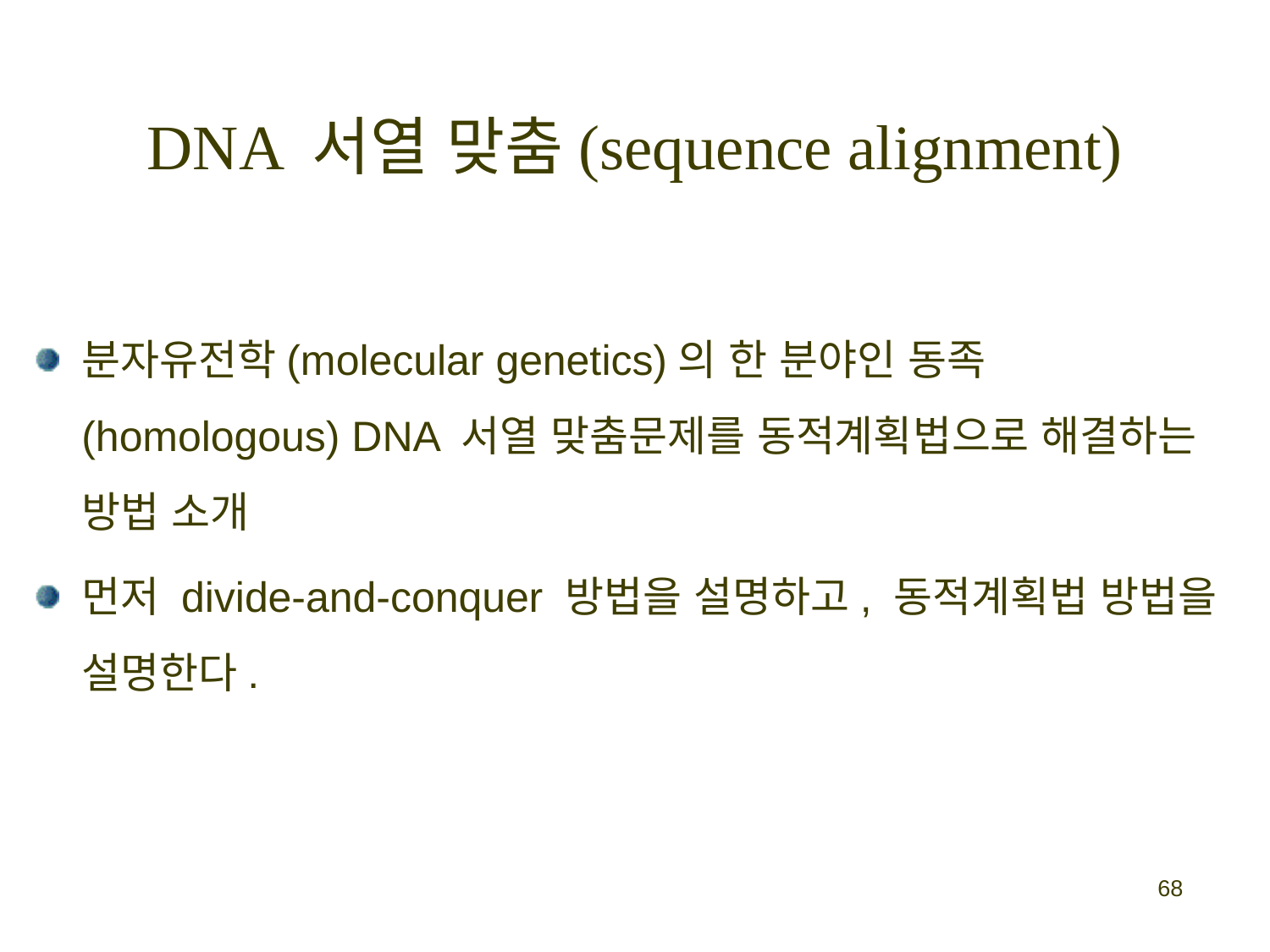

# DNA 서열 맞춤(sequence alignment)
분자유전학(molecular genetics)의 한 분야인 동족(homologous) DNA 서열 맞춤문제를 동적계획법으로 해결하는 방법 소개
먼저 divide-and-conquer 방법을 설명하고, 동적계획법 방법을 설명한다.
68